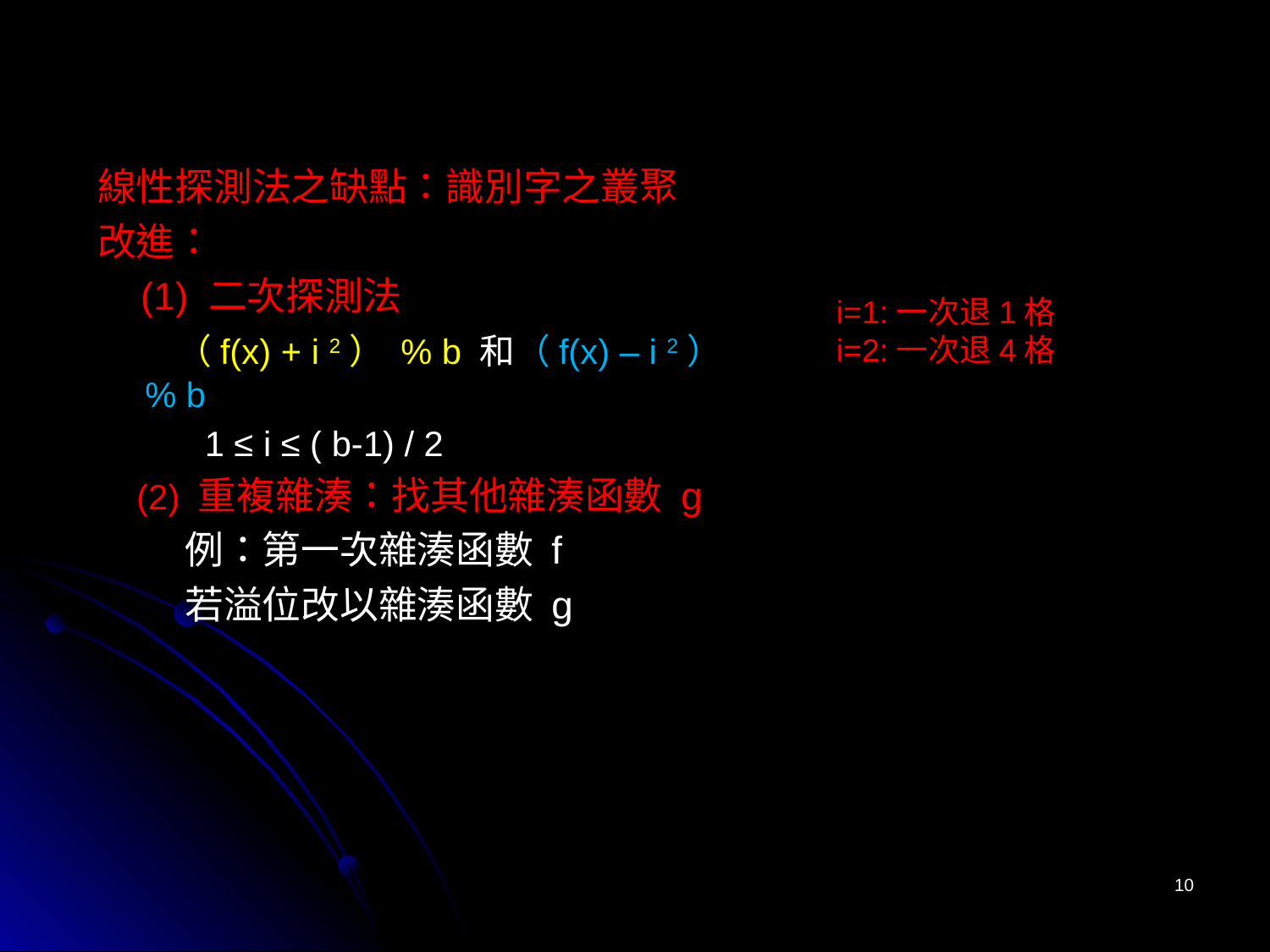

線性探測法之缺點：識別字之叢聚
改進：
    (1) 二次探測法
        （f(x) + i 2） % b 和（f(x) – i 2） % b
           1 ≤ i ≤ ( b-1) / 2
    (2) 重複雜湊：找其他雜湊函數 g
         例：第一次雜湊函數 f
         若溢位改以雜湊函數 g
i=1:一次退1格
i=2:一次退4格
10